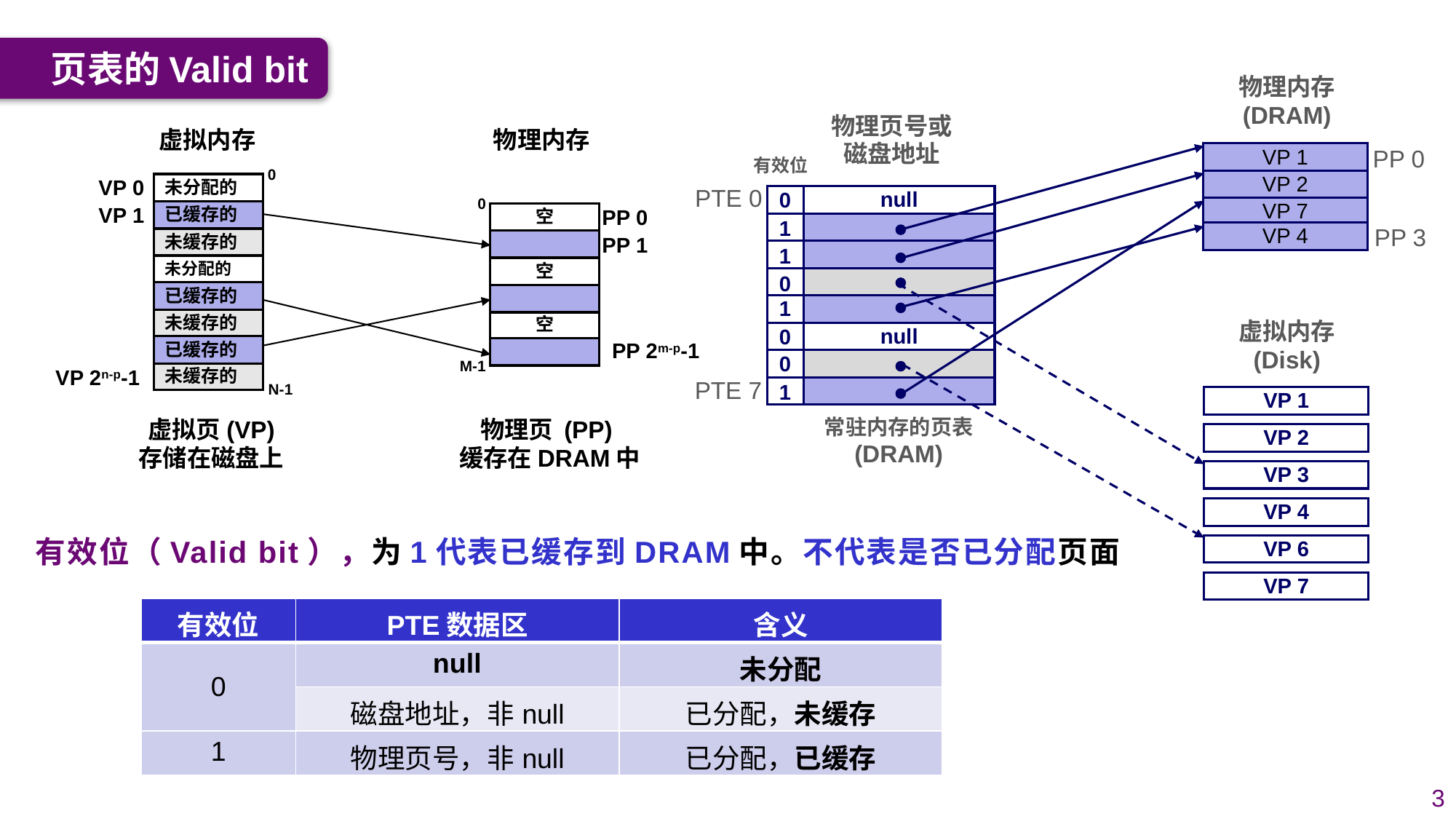

页表的Valid bit
物理内存
(DRAM)
物理页号或
磁盘地址
虚拟内存
物理内存
PP 0
VP 1

有效位
0
VP 2
VP 0

未分配的
PTE 0
0

null
0
VP 7
PP 0
VP 1

已缓存的
空
1

PP 3
VP 4

PP 1
未缓存的

1

未分配的
空
0

已缓存的

1

未缓存的
空
虚拟内存
(Disk)
0

null
PP 2m-p-1
已缓存的

0

M-1

VP 2n-p-1
未缓存的

PTE 7
1
N-1

VP 1

虚拟页(VP)
存储在磁盘上
物理页 (PP)
缓存在DRAM中
常驻内存的页表
(DRAM)
VP 2
VP 3
VP 4
有效位（Valid bit），为1代表已缓存到DRAM中。不代表是否已分配页面
VP 6
VP 7
| 有效位 | PTE数据区 | 含义 |
| --- | --- | --- |
| 0 | null | 未分配 |
| 0 | 磁盘地址，非null | 已分配，未缓存 |
| 1 | 物理页号，非null | 已分配，已缓存 |
3